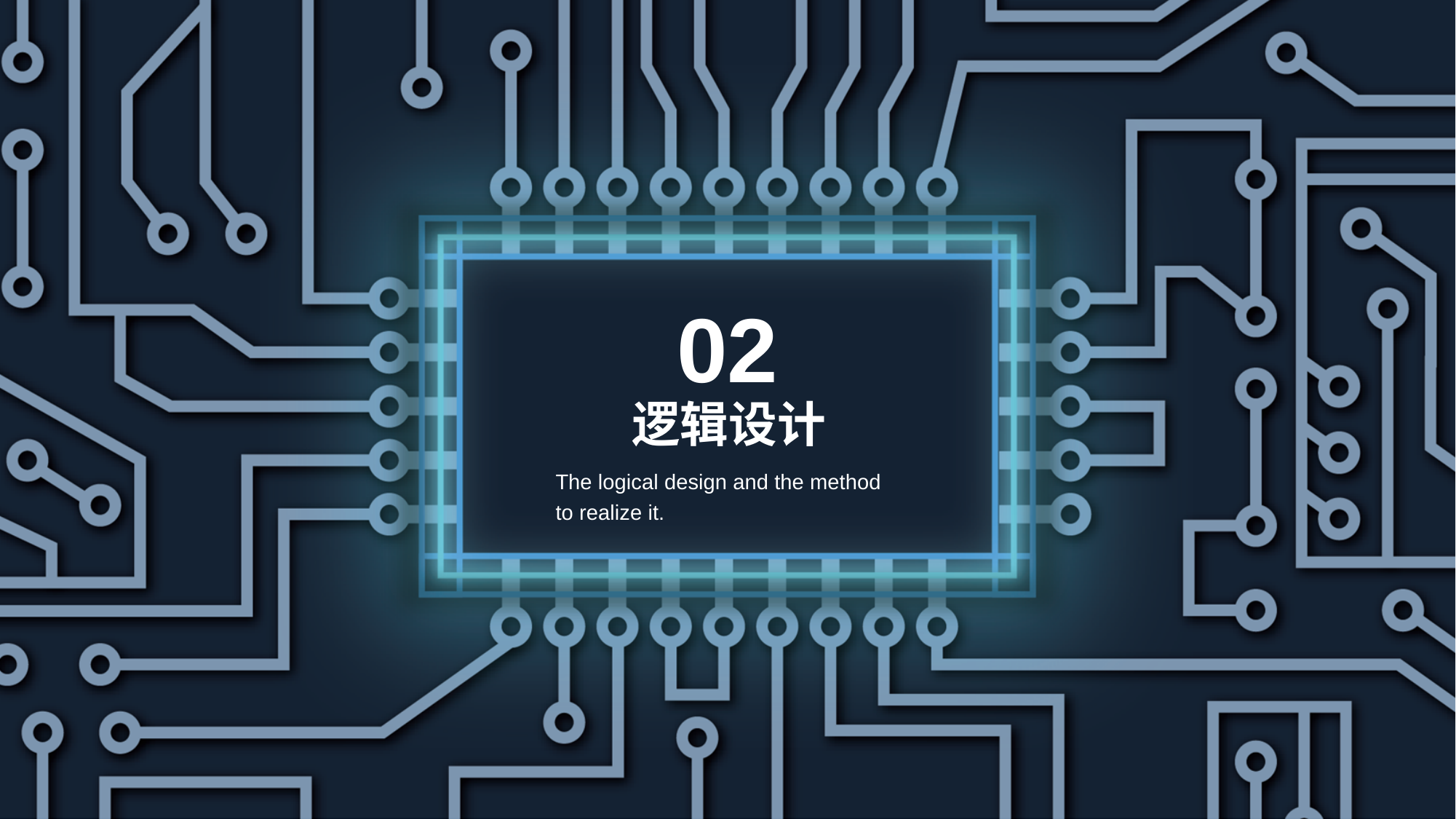

02
逻辑设计
The logical design and the method to realize it.